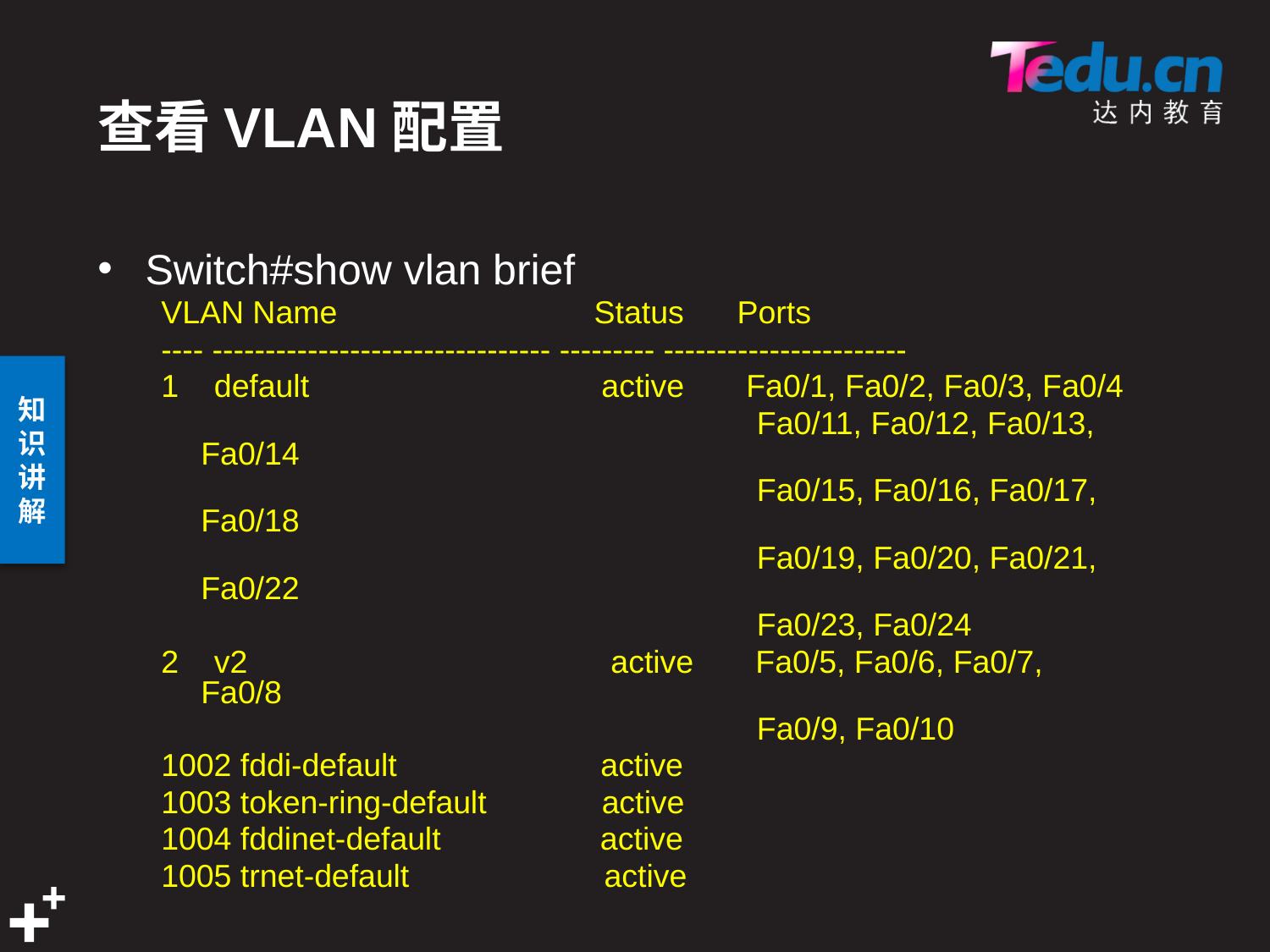

# 查看VLAN配置
Switch#show vlan brief
VLAN Name                             Status      Ports
---- -------------------------------- --------- -----------------------
1    default                                 active       Fa0/1, Fa0/2, Fa0/3, Fa0/4
                                                                   Fa0/11, Fa0/12, Fa0/13, Fa0/14
                                                                   Fa0/15, Fa0/16, Fa0/17, Fa0/18
                                                                   Fa0/19, Fa0/20, Fa0/21, Fa0/22
                                                                   Fa0/23, Fa0/24
2    v2                                         active       Fa0/5, Fa0/6, Fa0/7, Fa0/8
                                                                   Fa0/9, Fa0/10
1002 fddi-default                       active
1003 token-ring-default             active
1004 fddinet-default                  active
1005 trnet-default                      active